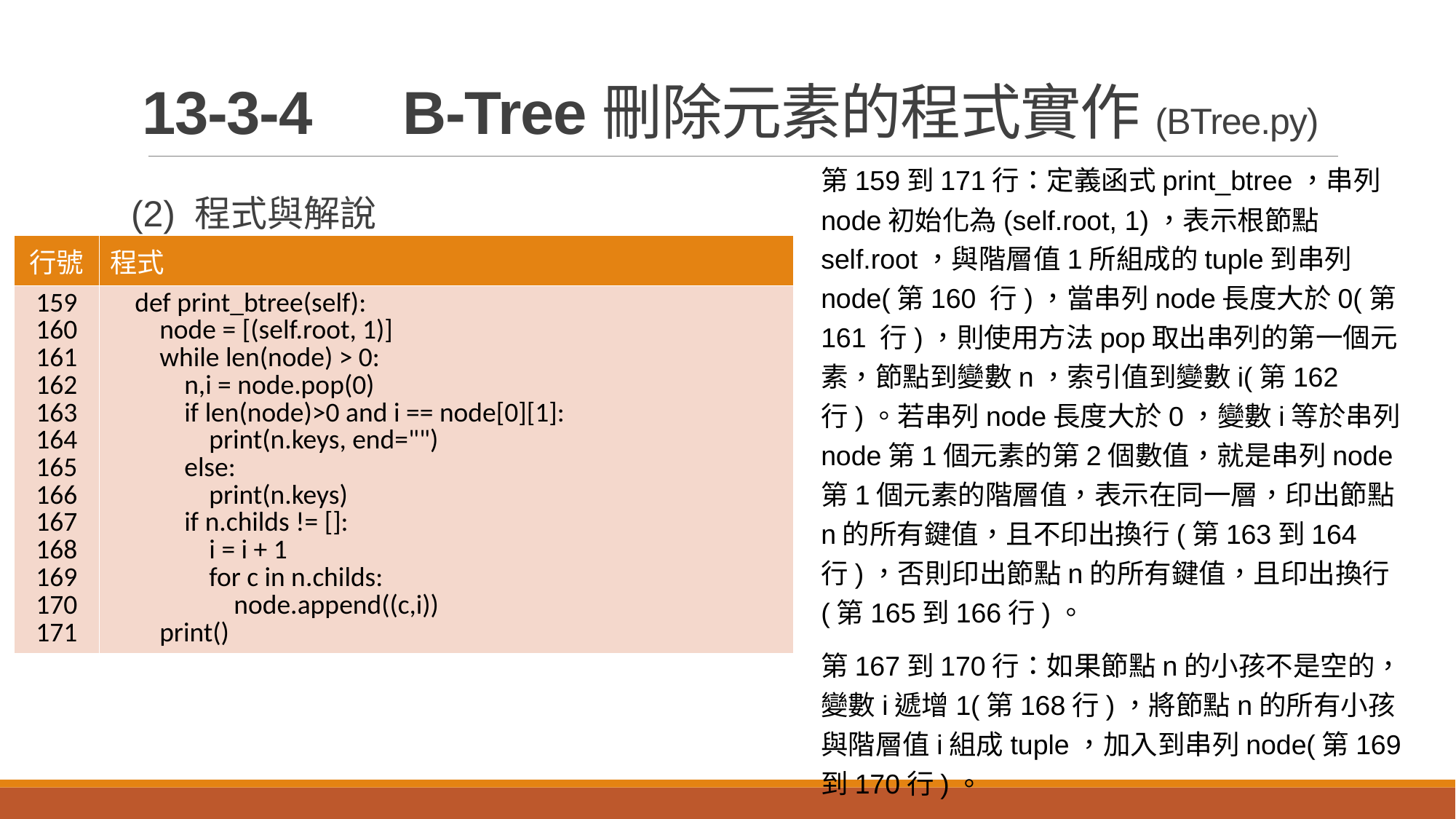

# 13-3-4　B-Tree刪除元素的程式實作(BTree.py)
第159到171行：定義函式print_btree，串列node初始化為(self.root, 1)，表示根節點self.root，與階層值1所組成的tuple到串列node(第160 行)，當串列node長度大於0(第161 行)，則使用方法pop取出串列的第一個元素，節點到變數n，索引值到變數i(第162 行)。若串列node長度大於0，變數i等於串列node第1個元素的第2個數值，就是串列node第1個元素的階層值，表示在同一層，印出節點n的所有鍵值，且不印出換行(第163到164行)，否則印出節點n的所有鍵值，且印出換行(第165到166行)。
第167到170行：如果節點n的小孩不是空的，變數i遞增1(第168行)，將節點n的所有小孩與階層值i組成tuple，加入到串列node(第169到170行)。
第171行：輸出換行。
(2) 程式與解說
| 行號 | 程式 |
| --- | --- |
| 159 160 161 162 163 164 165 166 167 168 169 170 171 | def print\_btree(self): node = [(self.root, 1)] while len(node) > 0: n,i = node.pop(0) if len(node)>0 and i == node[0][1]: print(n.keys, end="") else: print(n.keys) if n.childs != []: i = i + 1 for c in n.childs: node.append((c,i)) print() |